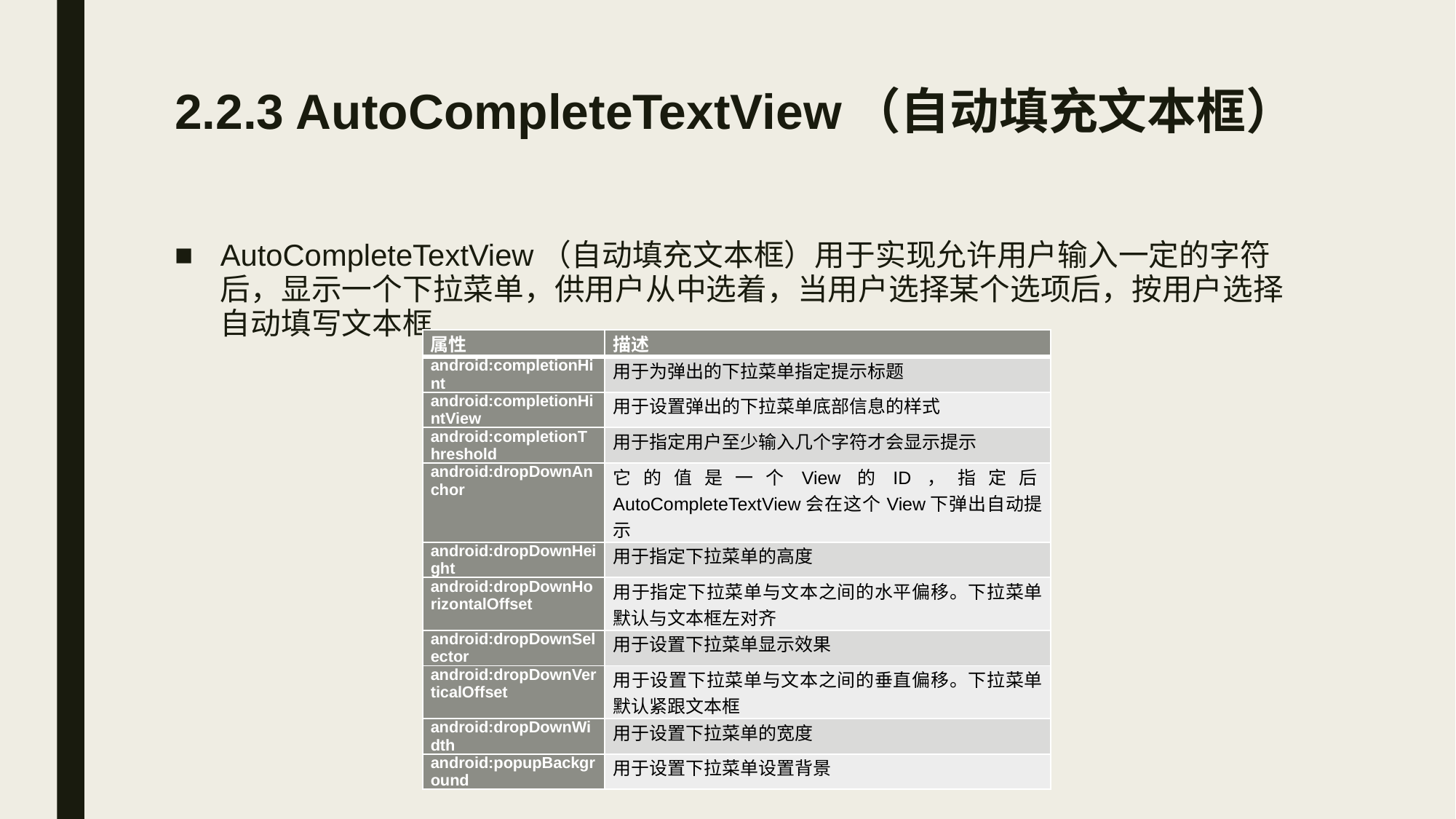

# 2.2.3 AutoCompleteTextView（自动填充文本框）
AutoCompleteTextView（自动填充文本框）用于实现允许用户输入一定的字符后，显示一个下拉菜单，供用户从中选着，当用户选择某个选项后，按用户选择自动填写文本框
| 属性 | 描述 |
| --- | --- |
| android:completionHint | 用于为弹出的下拉菜单指定提示标题 |
| android:completionHintView | 用于设置弹出的下拉菜单底部信息的样式 |
| android:completionThreshold | 用于指定用户至少输入几个字符才会显示提示 |
| android:dropDownAnchor | 它的值是一个View的ID，指定后AutoCompleteTextView会在这个View下弹出自动提示 |
| android:dropDownHeight | 用于指定下拉菜单的高度 |
| android:dropDownHorizontalOffset | 用于指定下拉菜单与文本之间的水平偏移。下拉菜单默认与文本框左对齐 |
| android:dropDownSelector | 用于设置下拉菜单显示效果 |
| android:dropDownVerticalOffset | 用于设置下拉菜单与文本之间的垂直偏移。下拉菜单默认紧跟文本框 |
| android:dropDownWidth | 用于设置下拉菜单的宽度 |
| android:popupBackground | 用于设置下拉菜单设置背景 |